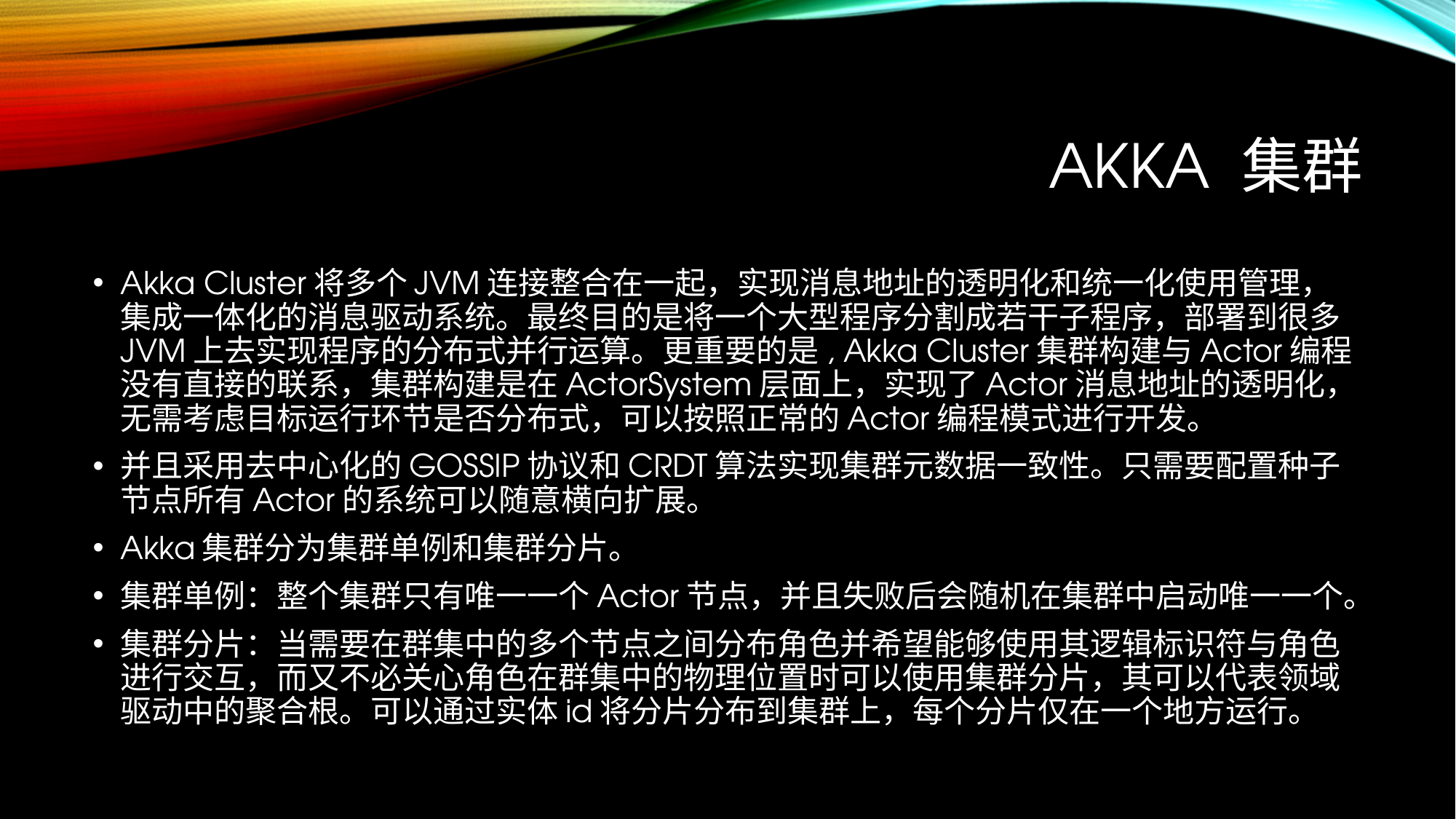

# AKKA 集群
Akka Cluster将多个JVM连接整合在一起，实现消息地址的透明化和统一化使用管理，集成一体化的消息驱动系统。最终目的是将一个大型程序分割成若干子程序，部署到很多JVM上去实现程序的分布式并行运算。更重要的是, Akka Cluster集群构建与Actor编程没有直接的联系，集群构建是在ActorSystem层面上，实现了Actor消息地址的透明化，无需考虑目标运行环节是否分布式，可以按照正常的Actor编程模式进行开发。
并且采用去中心化的GOSSIP协议和CRDT算法实现集群元数据一致性。只需要配置种子节点所有Actor的系统可以随意横向扩展。
Akka集群分为集群单例和集群分片。
集群单例：整个集群只有唯一一个Actor节点，并且失败后会随机在集群中启动唯一一个。
集群分片：当需要在群集中的多个节点之间分布角色并希望能够使用其逻辑标识符与角色进行交互，而又不必关心角色在群集中的物理位置时可以使用集群分片，其可以代表领域驱动中的聚合根。可以通过实体id将分片分布到集群上，每个分片仅在一个地方运行。